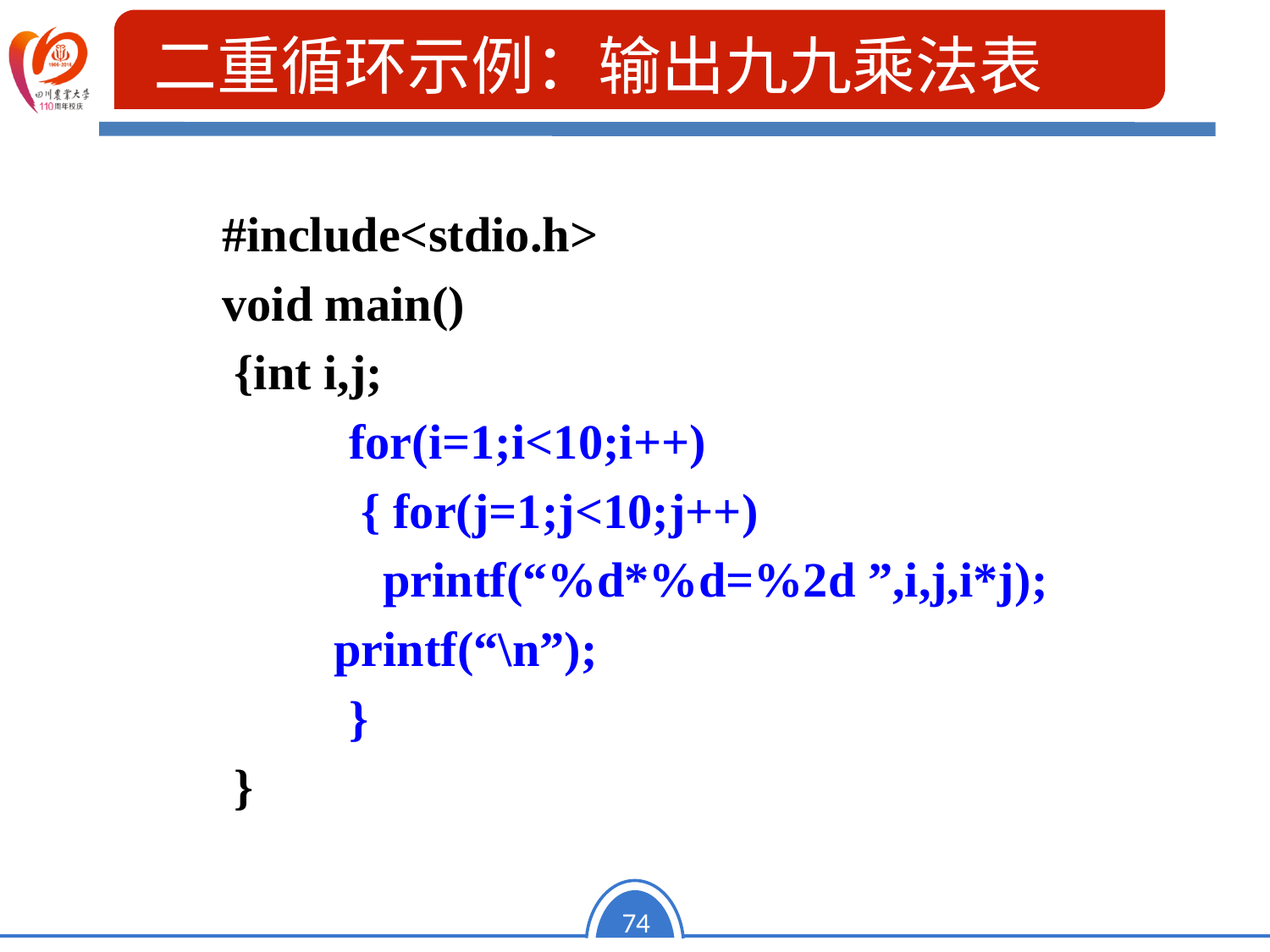

二重循环示例：输出九九乘法表
	#include<stdio.h>
	void main()
	 {int i,j;
		for(i=1;i<10;i++)
		 { for(j=1;j<10;j++)
                    printf(“%d*%d=%2d ”,i,j,i*j);
                printf(“\n”);
		}
 	 }